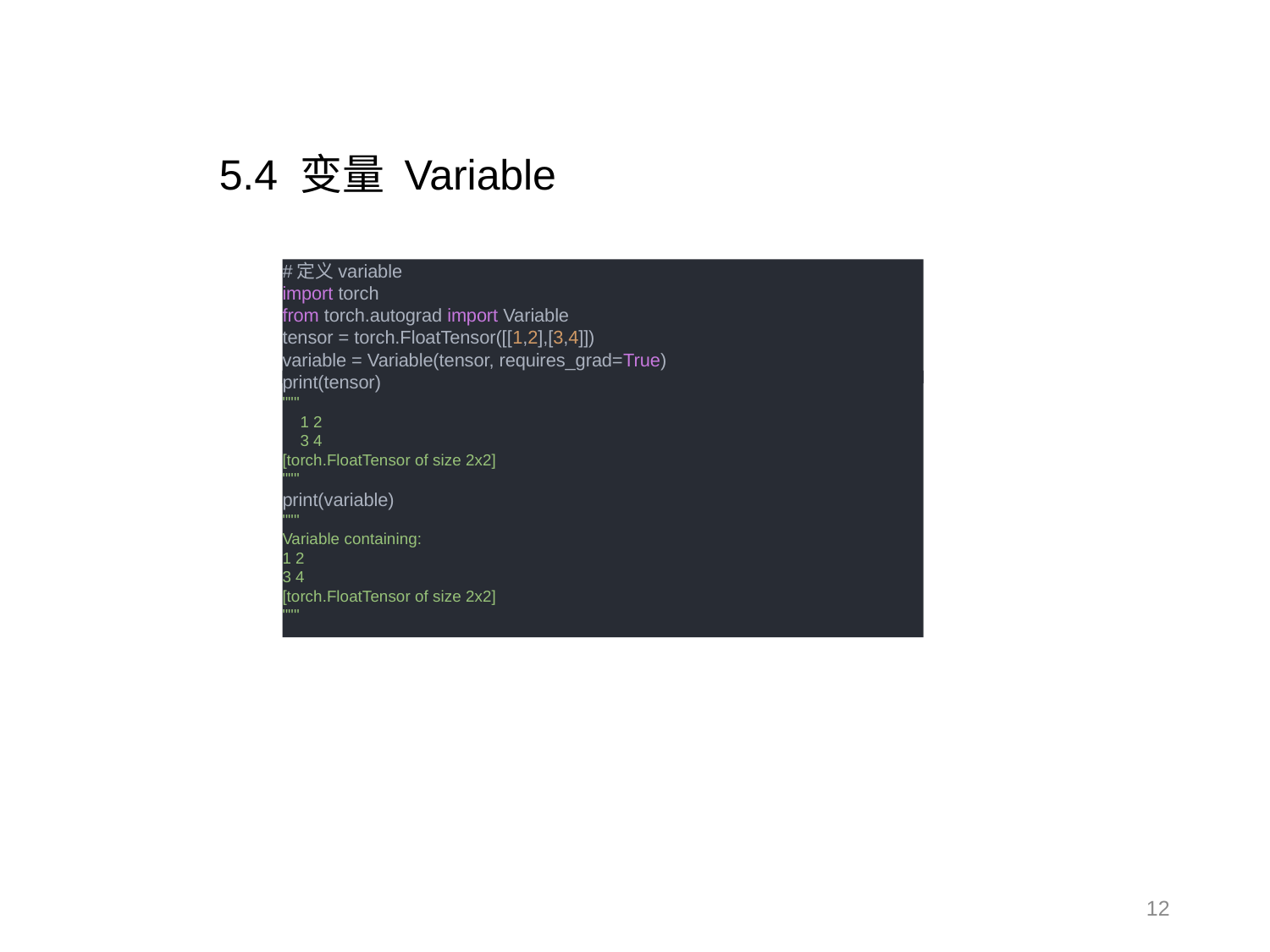

# 5.4 变量 Variable
#定义variable
import torch
from torch.autograd import Variable
tensor = torch.FloatTensor([[1,2],[3,4]])
variable = Variable(tensor, requires_grad=True)
print(tensor)
"""
    1 2
    3 4
[torch.FloatTensor of size 2x2]
"""
print(variable)
"""
Variable containing:
1 2
3 4
[torch.FloatTensor of size 2x2]
"""
12